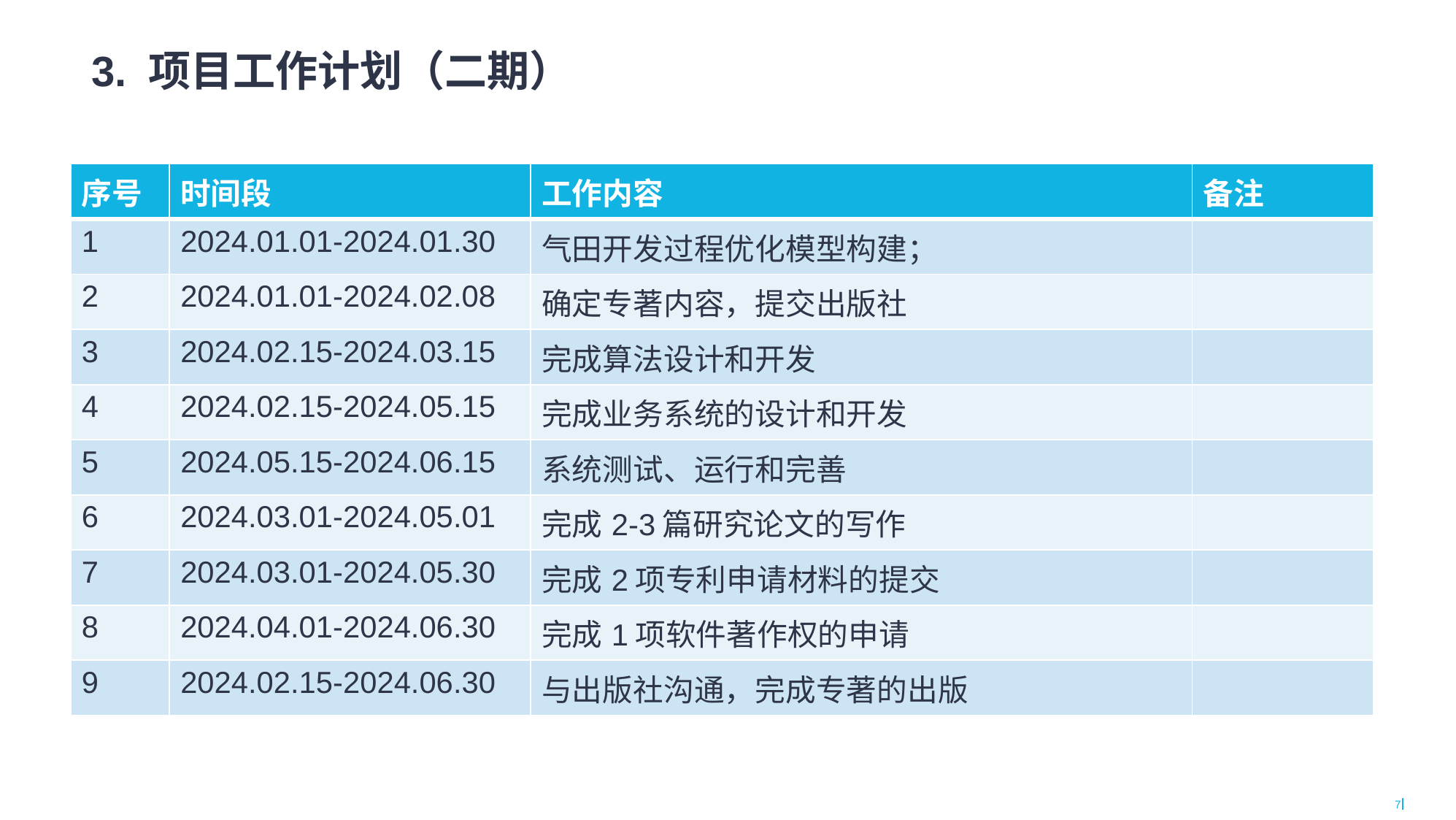

3. 项目工作计划（二期）

| 序号 | 时间段 | 工作内容 | 备注 |
| --- | --- | --- | --- |
| 1 | 2024.01.01-2024.01.30 | 气田开发过程优化模型构建； |  |
| 2 | 2024.01.01-2024.02.08 | 确定专著内容，提交出版社 |  |
| 3 | 2024.02.15-2024.03.15 | 完成算法设计和开发 |  |
| 4 | 2024.02.15-2024.05.15 | 完成业务系统的设计和开发 |  |
| 5 | 2024.05.15-2024.06.15 | 系统测试、运行和完善 |  |
| 6 | 2024.03.01-2024.05.01 | 完成2-3篇研究论文的写作 |  |
| 7 | 2024.03.01-2024.05.30 | 完成2项专利申请材料的提交 |  |
| 8 | 2024.04.01-2024.06.30 | 完成1项软件著作权的申请 |  |
| 9 | 2024.02.15-2024.06.30 | 与出版社沟通，完成专著的出版 |  |